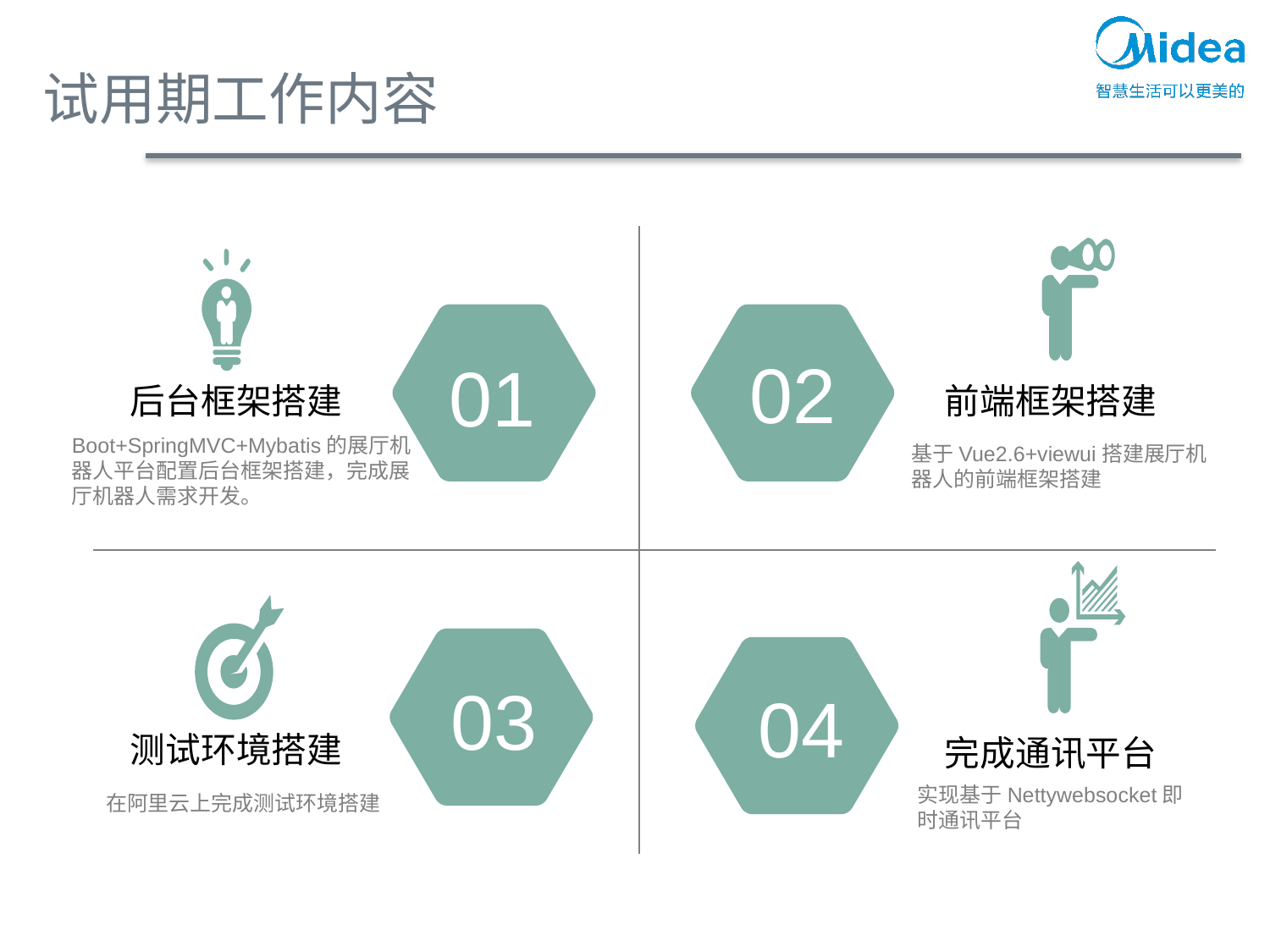

试用期工作内容

后台框架搭建
前端框架搭建
Boot+SpringMVC+Mybatis的展厅机器人平台配置后台框架搭建，完成展厅机器人需求开发。

基于Vue2.6+viewui搭建展厅机器人的前端框架搭建

测试环境搭建
完成通讯平台
实现基于Nettywebsocket即时通讯平台
在阿里云上完成测试环境搭建

02
01

03
04